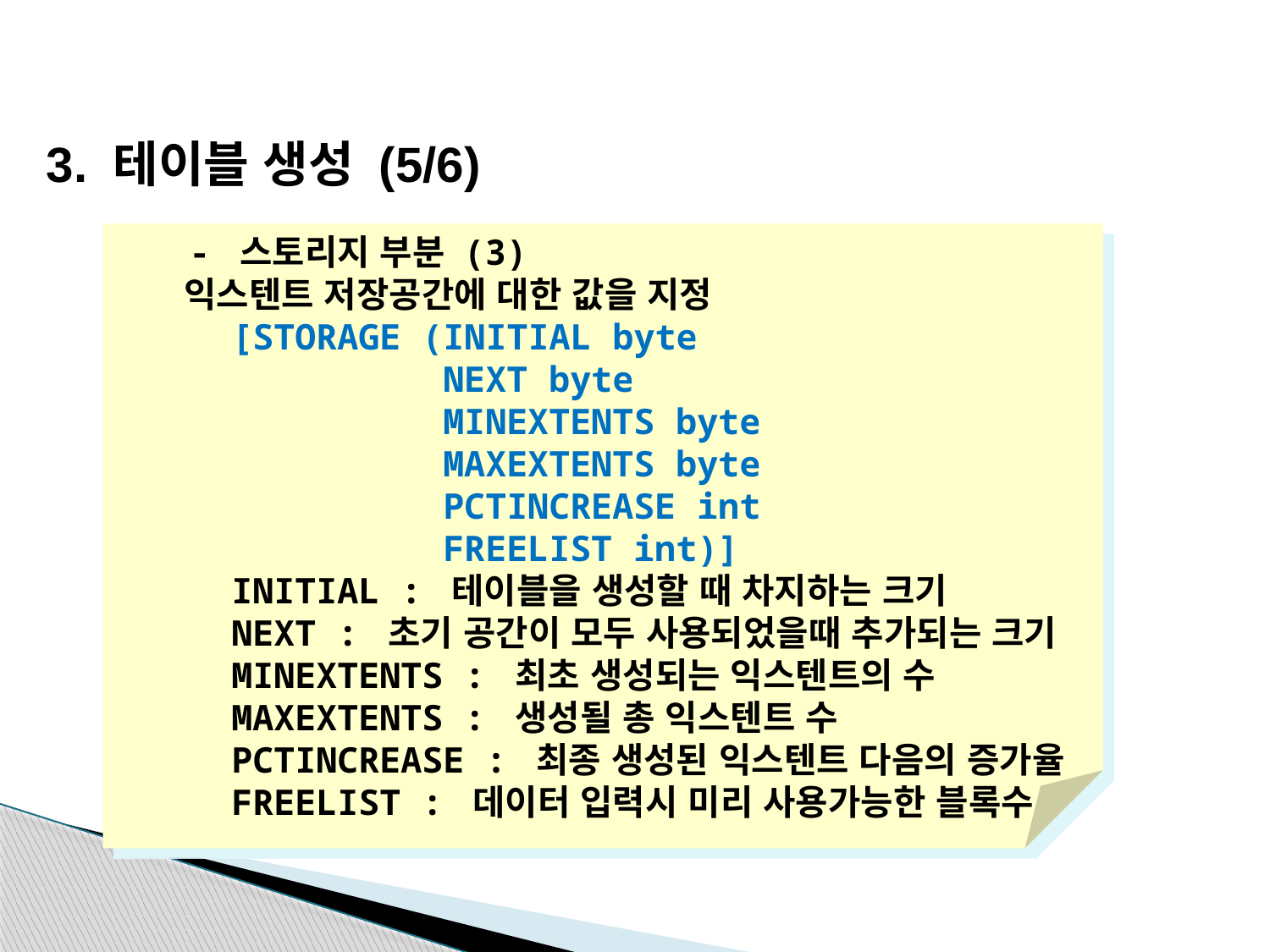

3. 테이블 생성 (5/6)
   - 스토리지 부분 (3)
     익스텐트 저장공간에 대한 값을 지정
     [STORAGE (INITIAL byte
               NEXT byte
               MINEXTENTS byte
               MAXEXTENTS byte
               PCTINCREASE int
               FREELIST int)]
     INITIAL : 테이블을 생성할 때 차지하는 크기
     NEXT : 초기 공간이 모두 사용되었을때 추가되는 크기
     MINEXTENTS : 최초 생성되는 익스텐트의 수
     MAXEXTENTS : 생성될 총 익스텐트 수
     PCTINCREASE : 최종 생성된 익스텐트 다음의 증가율
     FREELIST : 데이터 입력시 미리 사용가능한 블록수